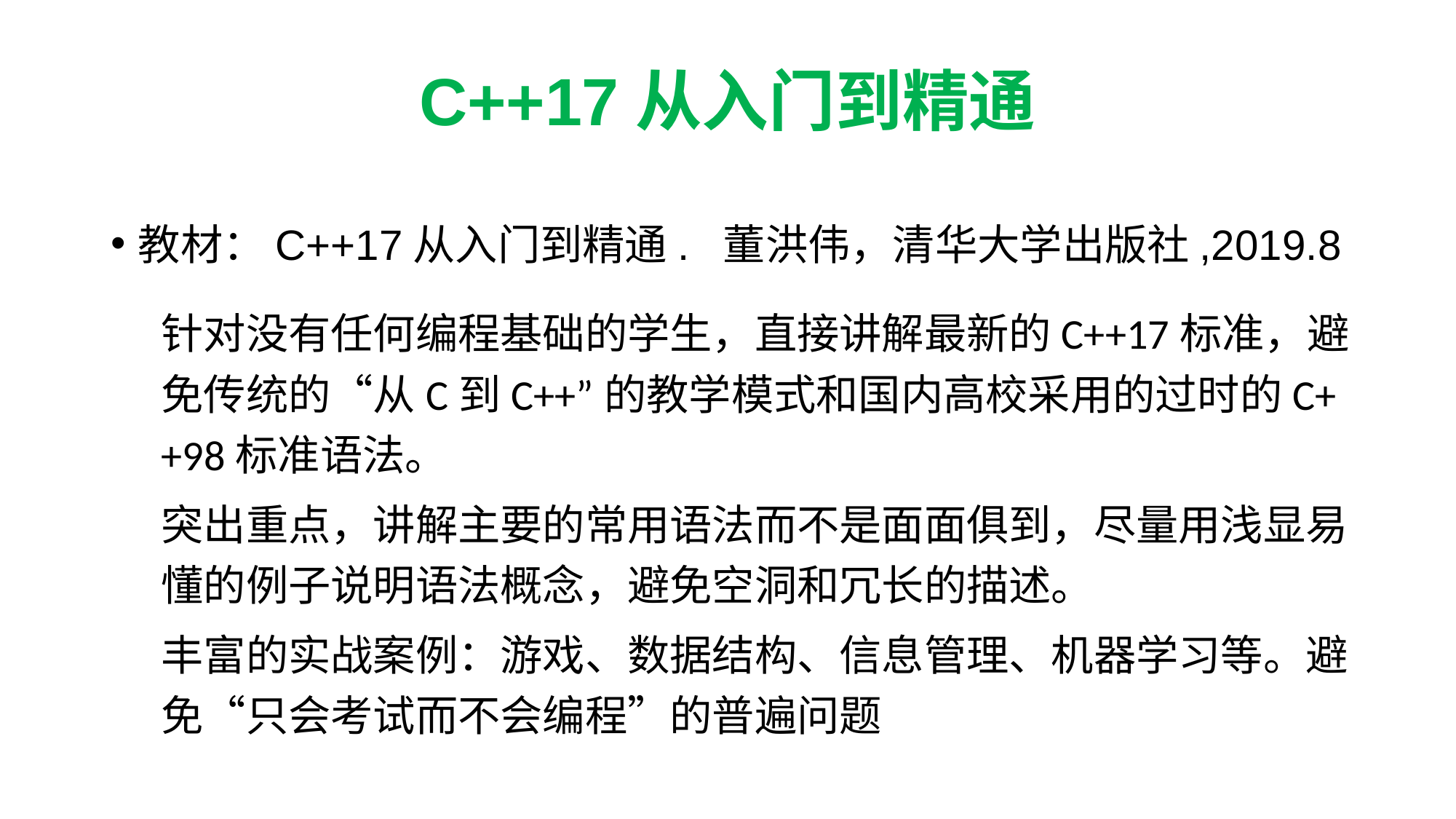

C++17从入门到精通
教材：C++17从入门到精通.  董洪伟，清华大学出版社,2019.8
针对没有任何编程基础的学生，直接讲解最新的C++17标准，避免传统的“从C到C++”的教学模式和国内高校采用的过时的C++98标准语法。
突出重点，讲解主要的常用语法而不是面面俱到，尽量用浅显易懂的例子说明语法概念，避免空洞和冗长的描述。
丰富的实战案例：游戏、数据结构、信息管理、机器学习等。避免“只会考试而不会编程”的普遍问题